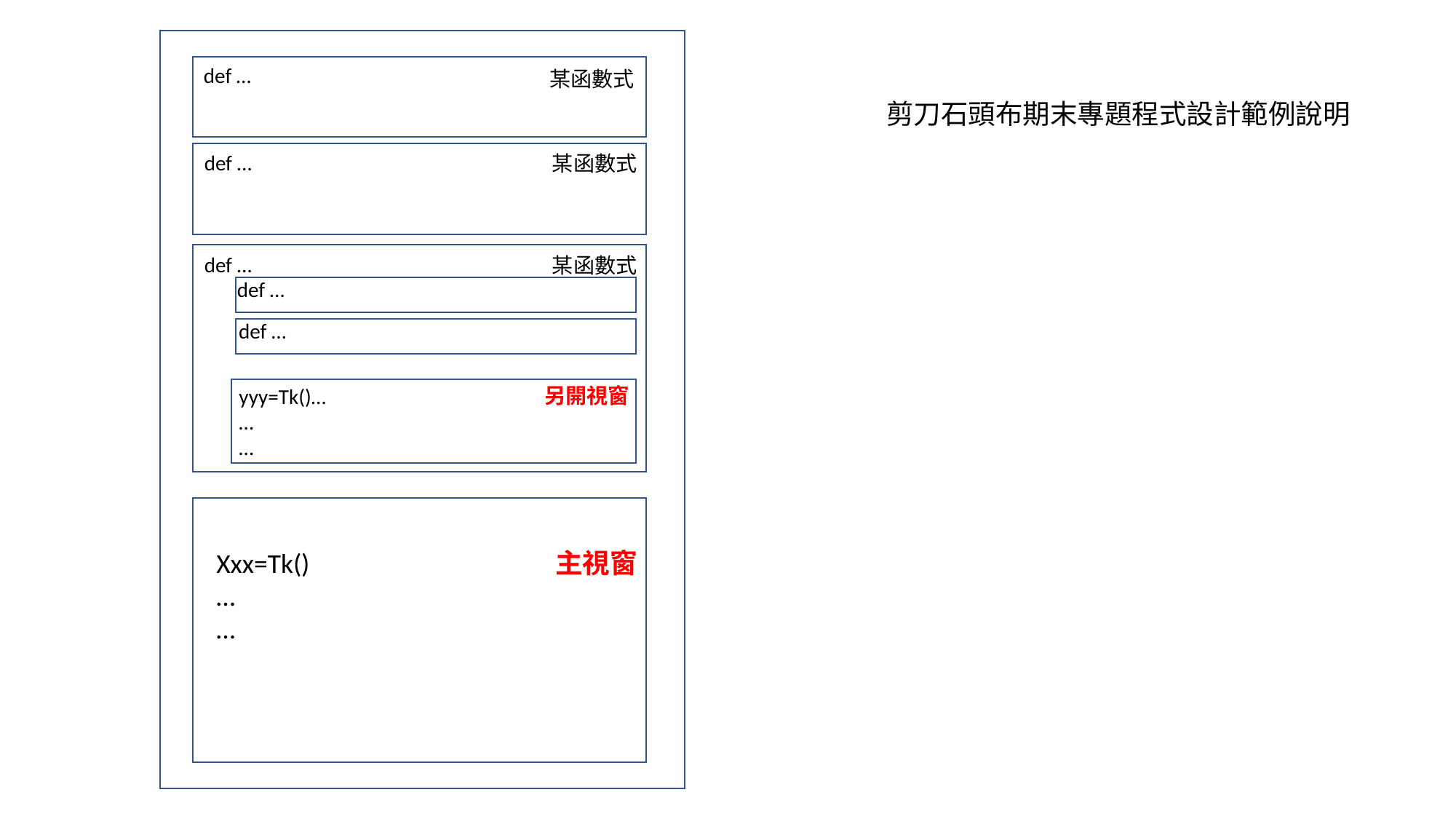

def …

某函數式
剪刀石頭布期末專題程式設計範例說明

def …
某函數式

def …
某函數式
def …

def …

另開視窗
yyy=Tk()…
…
…

Xxx=Tk()
…
…
主視窗